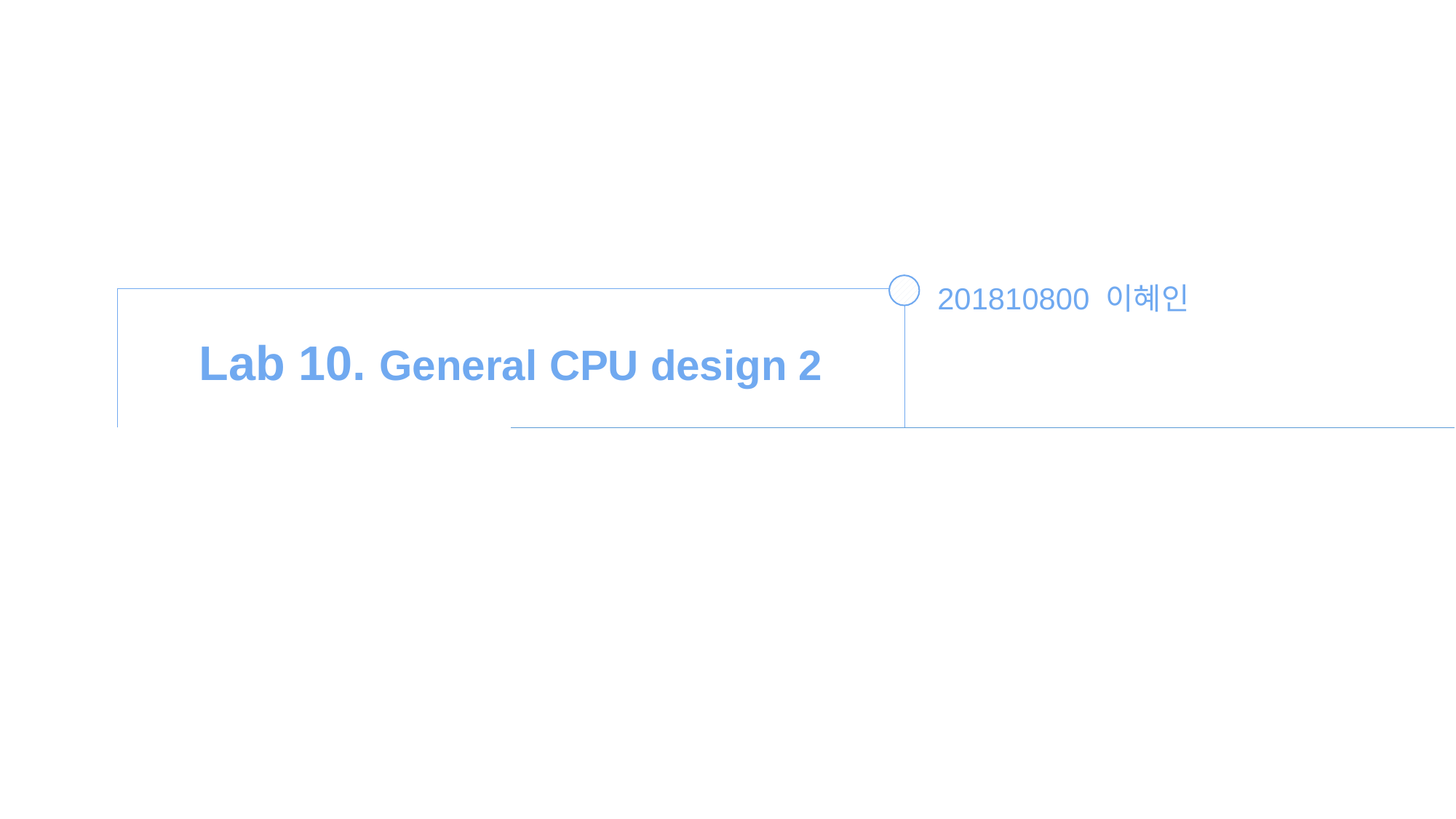

201810800 이혜인

Lab 10. General CPU design 2